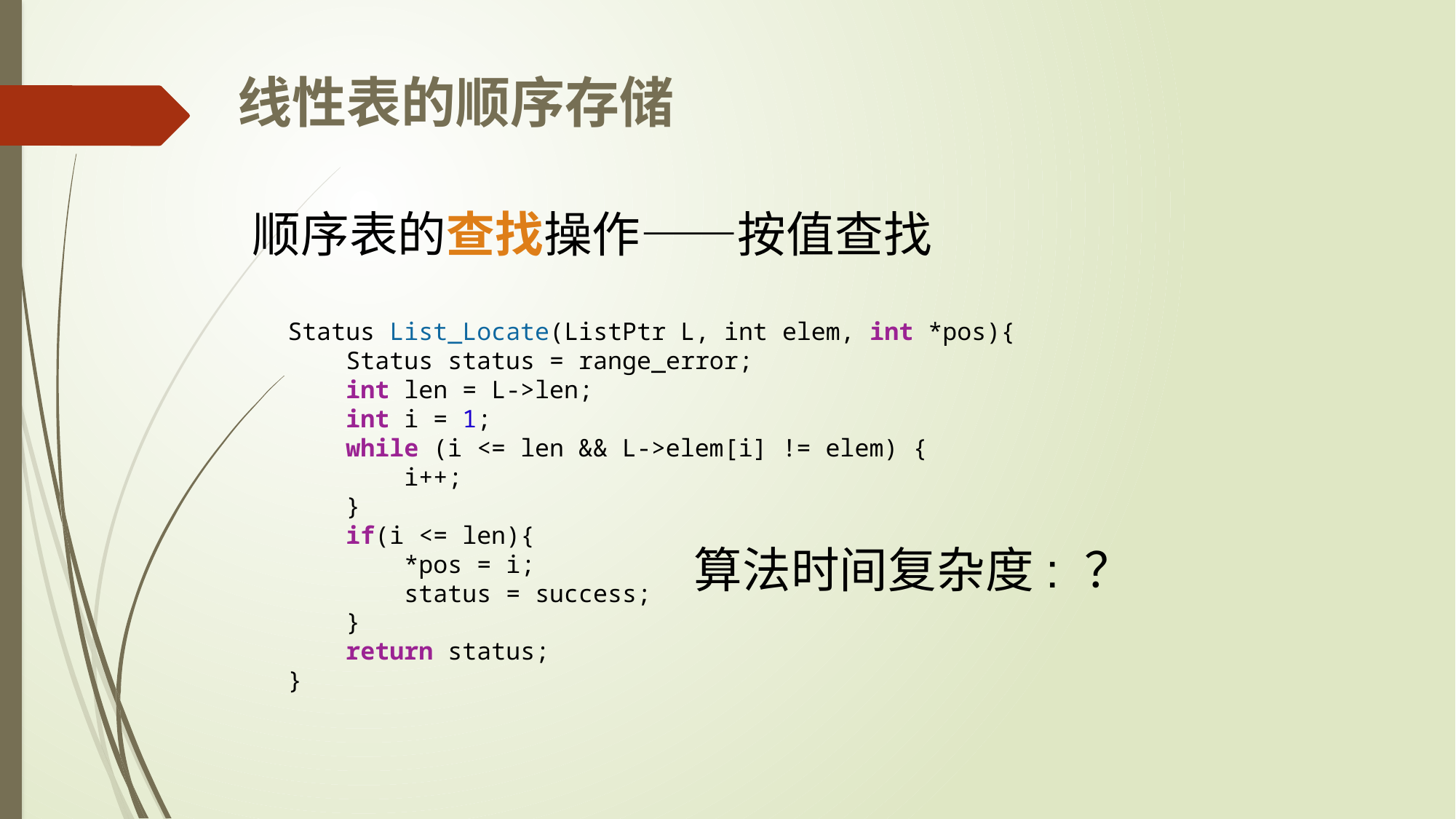

线性表的顺序存储
顺序表的查找操作——按值查找
Status List_Locate(ListPtr L, int elem, int *pos){
    Status status = range_error;
    int len = L->len;
    int i = 1;
    while (i <= len && L->elem[i] != elem) {
        i++;
    }
    if(i <= len){
        *pos = i;
        status = success;
    }
    return status;
}
算法时间复杂度: ？